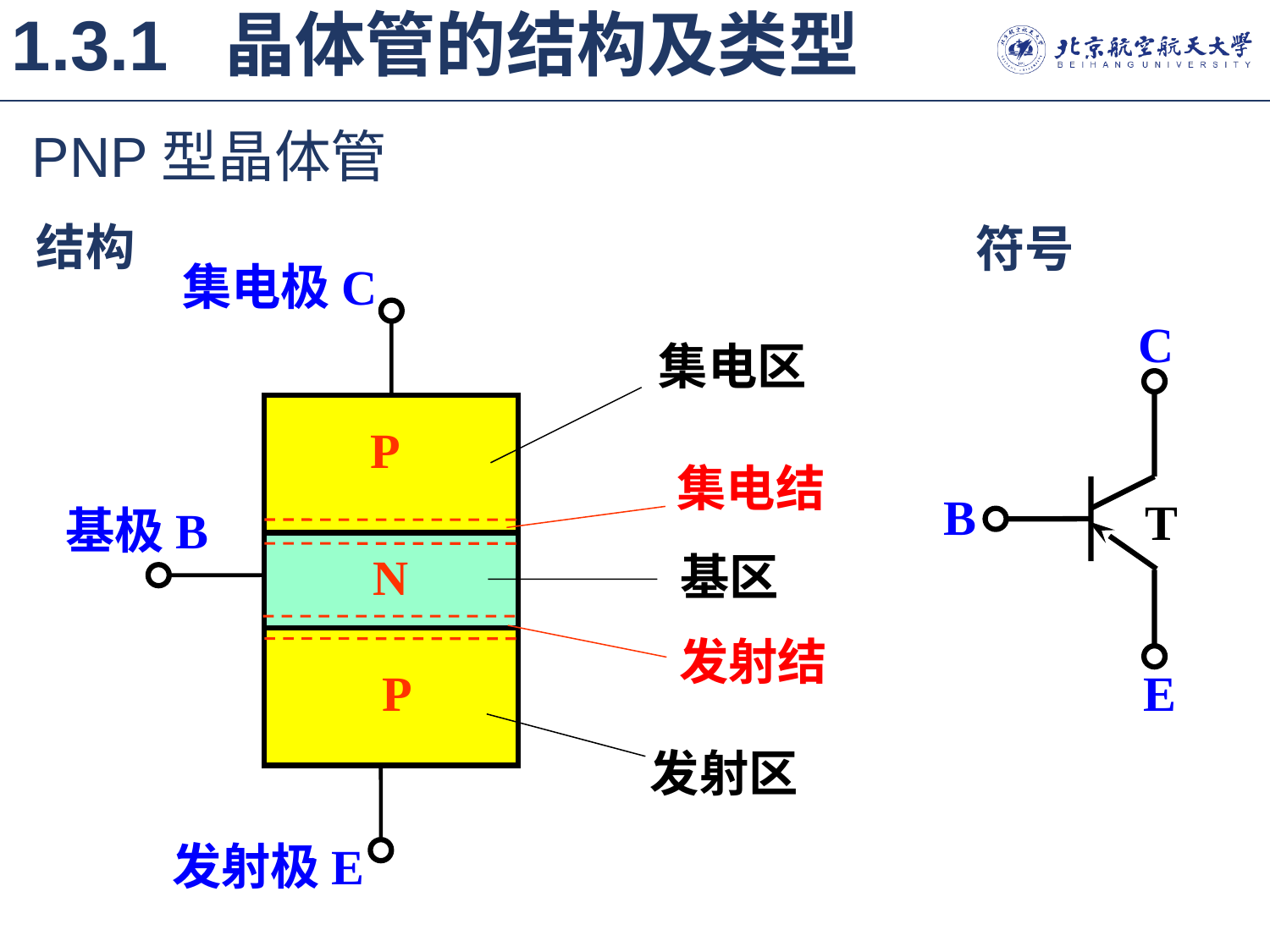

1.3.1  晶体管的结构及类型
PNP型晶体管
结构
符号
集电极C

P
N

N

N

P

C

B
T

E
集电区

集电结
基极B

基区

发射结

发射区
发射极E
30